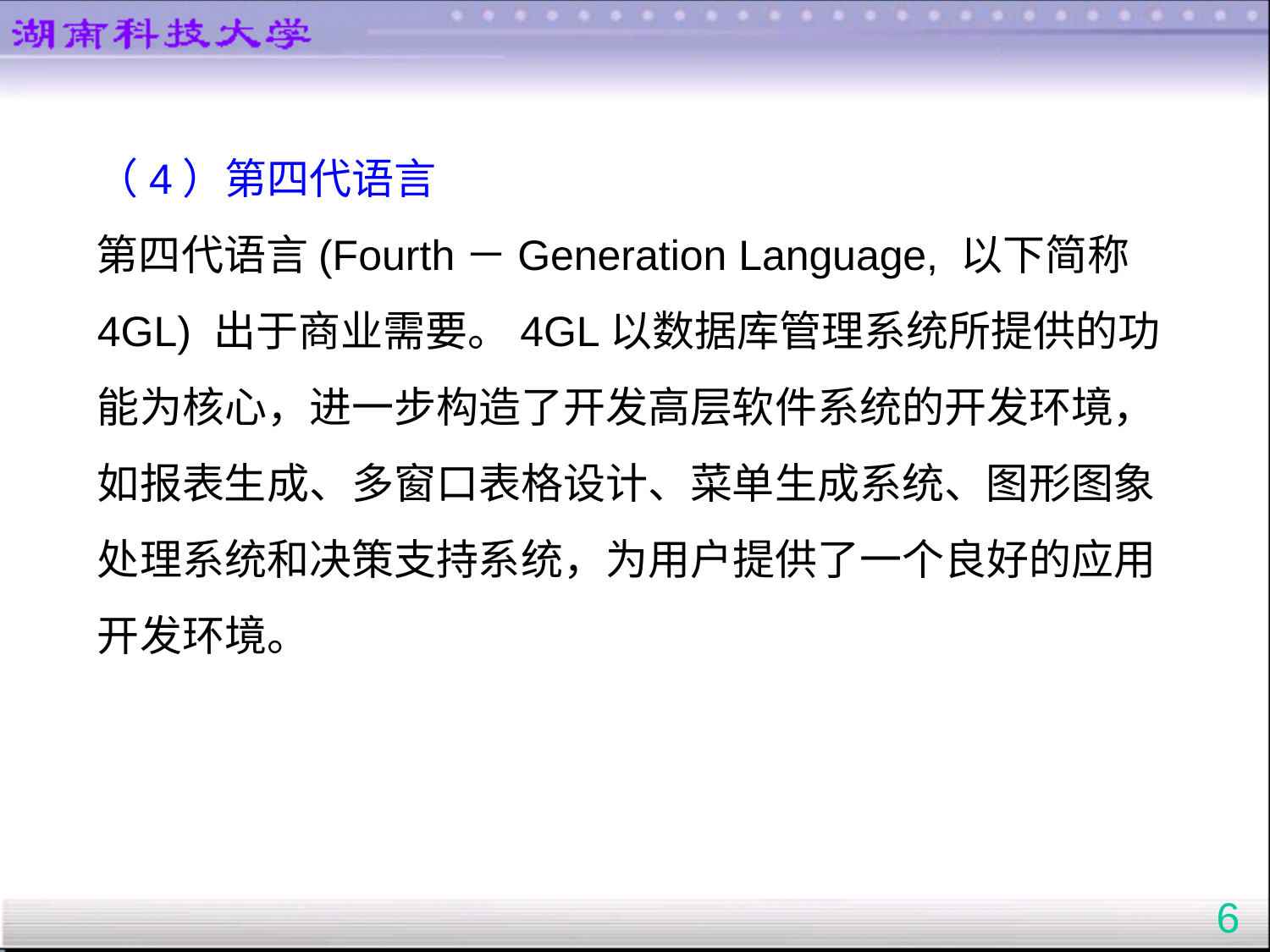

（4）第四代语言
第四代语言(Fourth－Generation Language, 以下简称4GL) 出于商业需要。4GL以数据库管理系统所提供的功能为核心，进一步构造了开发高层软件系统的开发环境，如报表生成、多窗口表格设计、菜单生成系统、图形图象处理系统和决策支持系统，为用户提供了一个良好的应用开发环境。
6